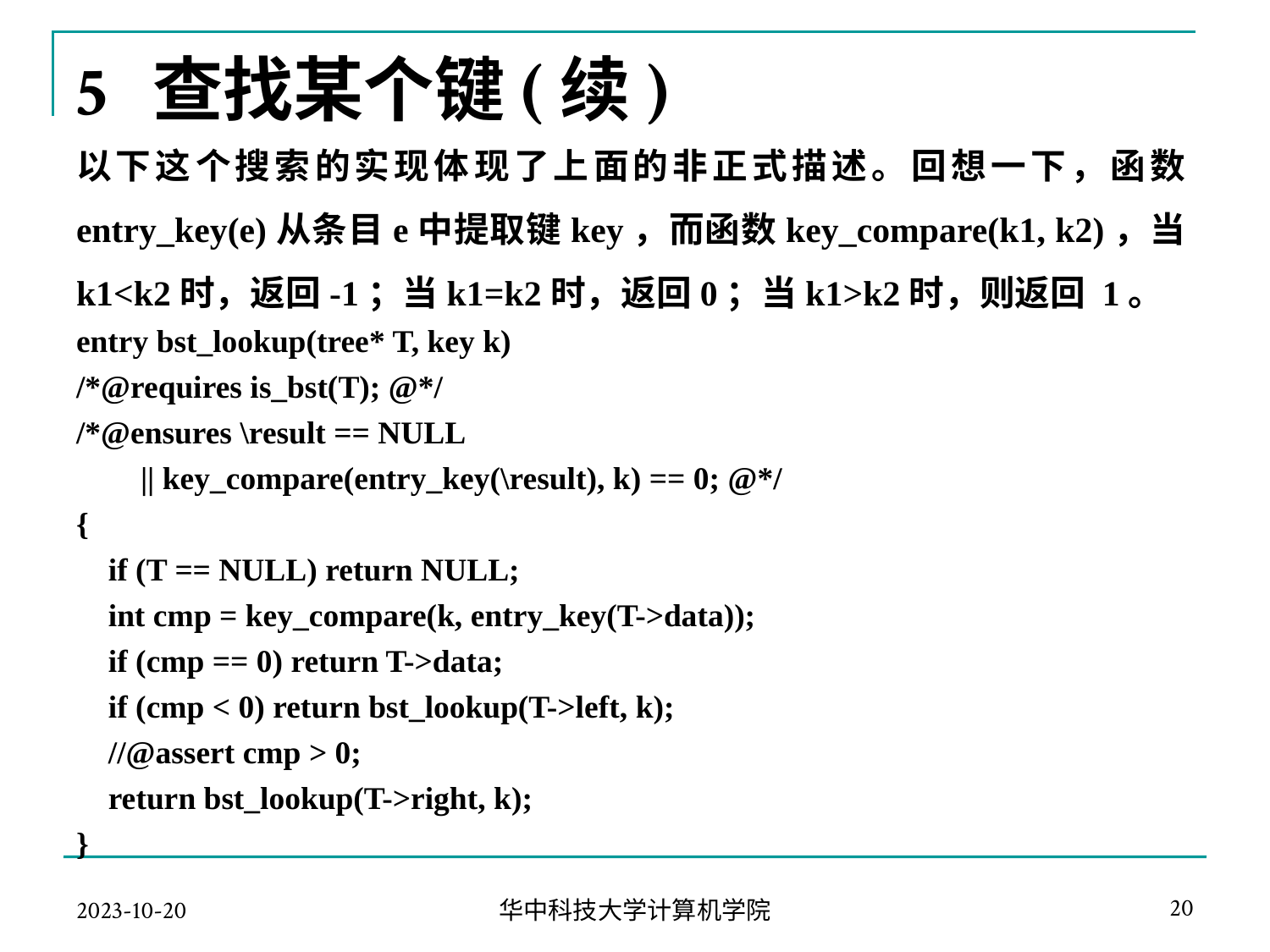

# 5  查找某个键(续)
以下这个搜索的实现体现了上面的非正式描述。回想一下，函数entry_key(e)从条目e中提取键key，而函数key_compare(k1, k2)，当k1<k2时，返回-1；当k1=k2时，返回0；当k1>k2时，则返回 1。
entry bst_lookup(tree* T, key k)
/*@requires is_bst(T); @*/
/*@ensures \result == NULL
        || key_compare(entry_key(\result), k) == 0; @*/
{
    if (T == NULL) return NULL;
    int cmp = key_compare(k, entry_key(T->data));
    if (cmp == 0) return T->data;
    if (cmp < 0) return bst_lookup(T->left, k);
    //@assert cmp > 0;
    return bst_lookup(T->right, k);
}
2023-10-20
20
华中科技大学计算机学院